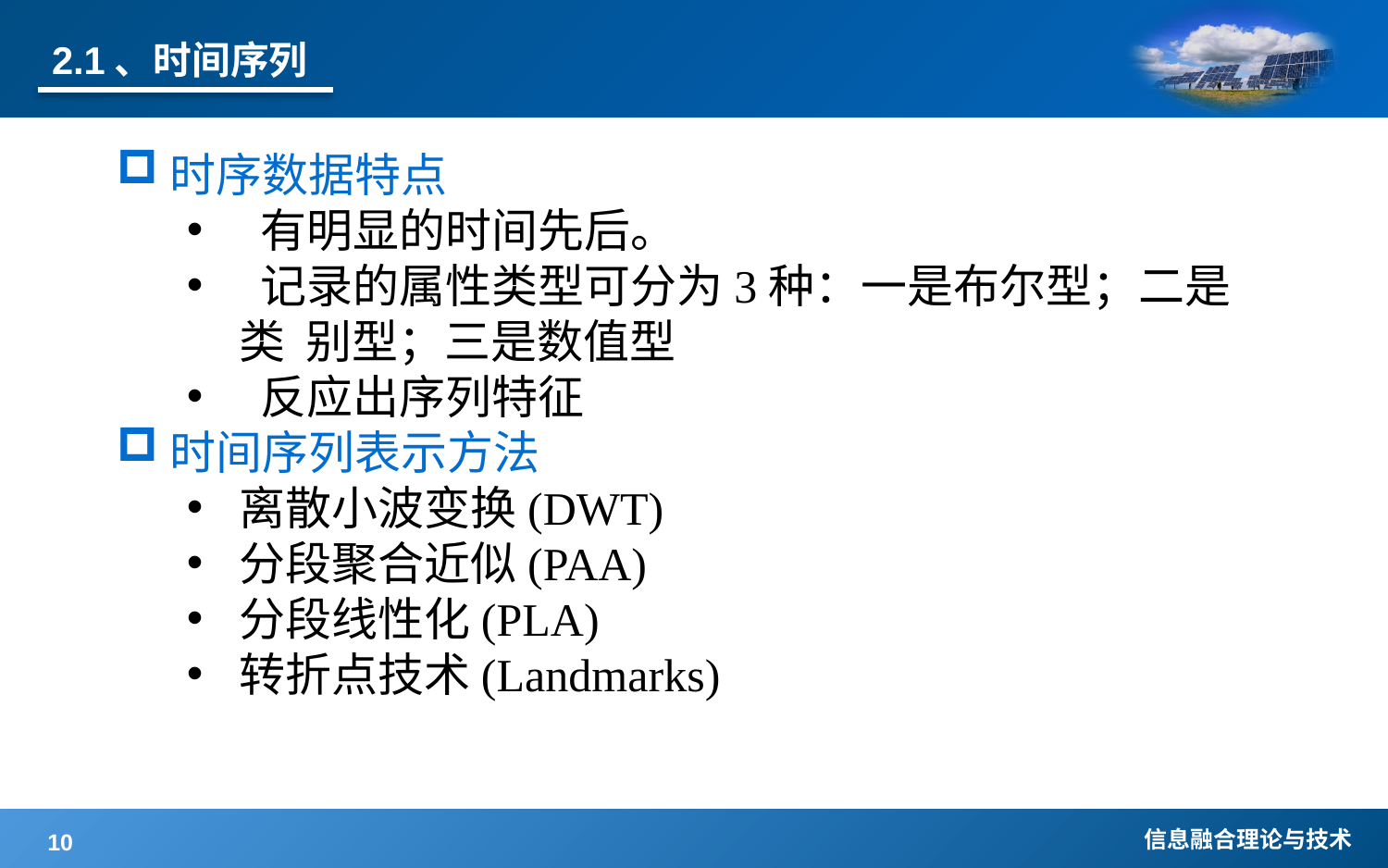

2.1、时间序列
时序数据特点
 有明显的时间先后。
 记录的属性类型可分为3种：一是布尔型；二是类  别型；三是数值型
 反应出序列特征
时间序列表示方法
离散小波变换(DWT)
分段聚合近似(PAA)
分段线性化(PLA)
转折点技术(Landmarks)